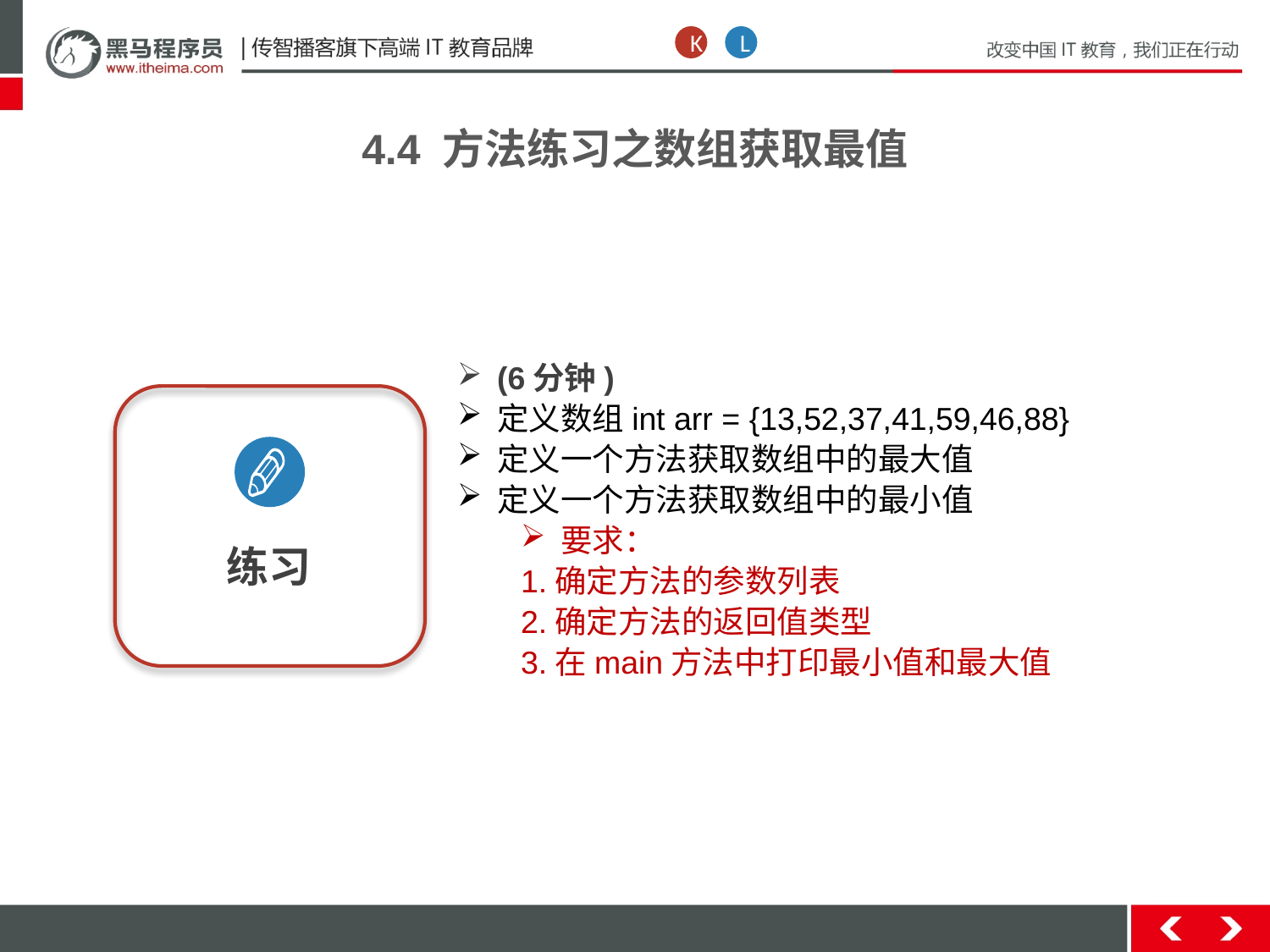

K
L
4.4 方法练习之数组获取最值
(6分钟)
定义数组int arr = {13,52,37,41,59,46,88}
定义一个方法获取数组中的最大值
定义一个方法获取数组中的最小值
要求：
1.确定方法的参数列表
2.确定方法的返回值类型
3.在main方法中打印最小值和最大值

练习